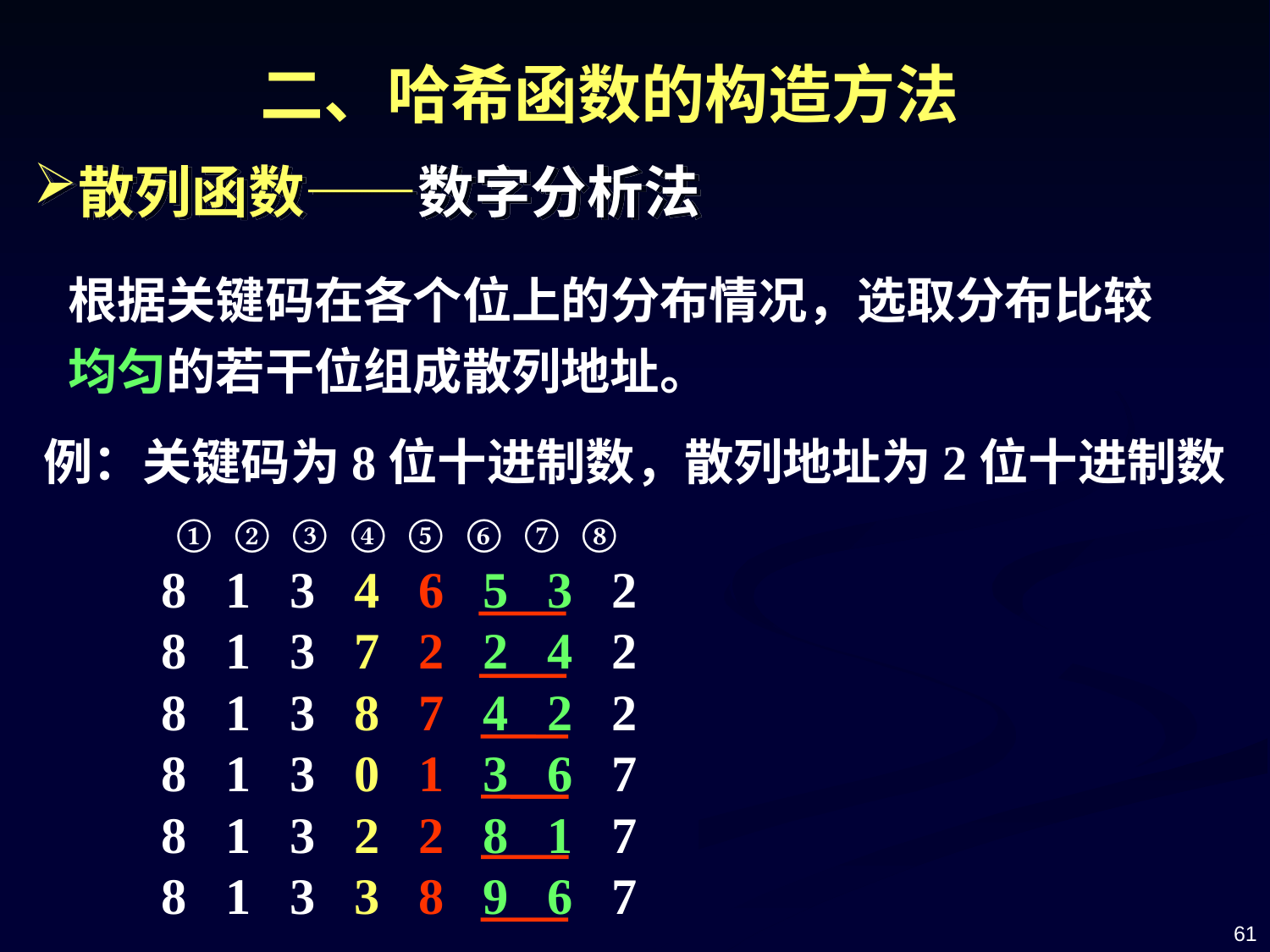

二、哈希函数的构造方法
散列函数——数字分析法
根据关键码在各个位上的分布情况，选取分布比较均匀的若干位组成散列地址。
例：关键码为8位十进制数，散列地址为2位十进制数
①  ②  ③  ④  ⑤  ⑥  ⑦  ⑧
8   1   3   4   6   5   3   2
8   1   3   7   2   2   4   2
8   1   3   8   7   4   2   2
8   1   3   0   1   3   6   7
8   1   3   2   2   8   1   7
8   1   3   3   8   9   6   7

61